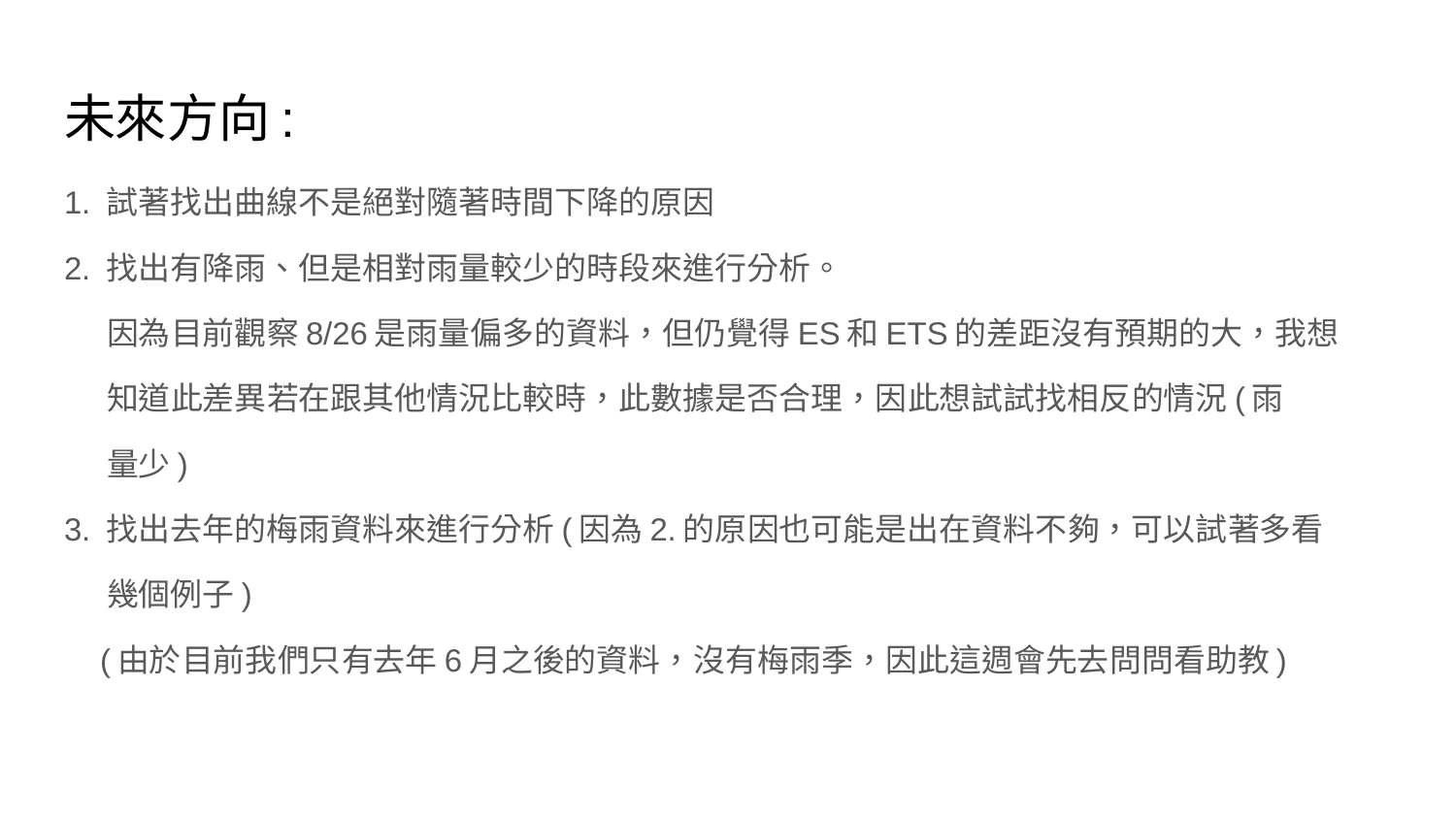

# 未來方向:
1. 試著找出曲線不是絕對隨著時間下降的原因
2. 找出有降雨、但是相對雨量較少的時段來進行分析。
    因為目前觀察8/26是雨量偏多的資料，但仍覺得ES和ETS的差距沒有預期的大，我想
    知道此差異若在跟其他情況比較時，此數據是否合理，因此想試試找相反的情況(雨
    量少)
3. 找出去年的梅雨資料來進行分析(因為2.的原因也可能是出在資料不夠，可以試著多看
    幾個例子)
    (由於目前我們只有去年6月之後的資料，沒有梅雨季，因此這週會先去問問看助教)